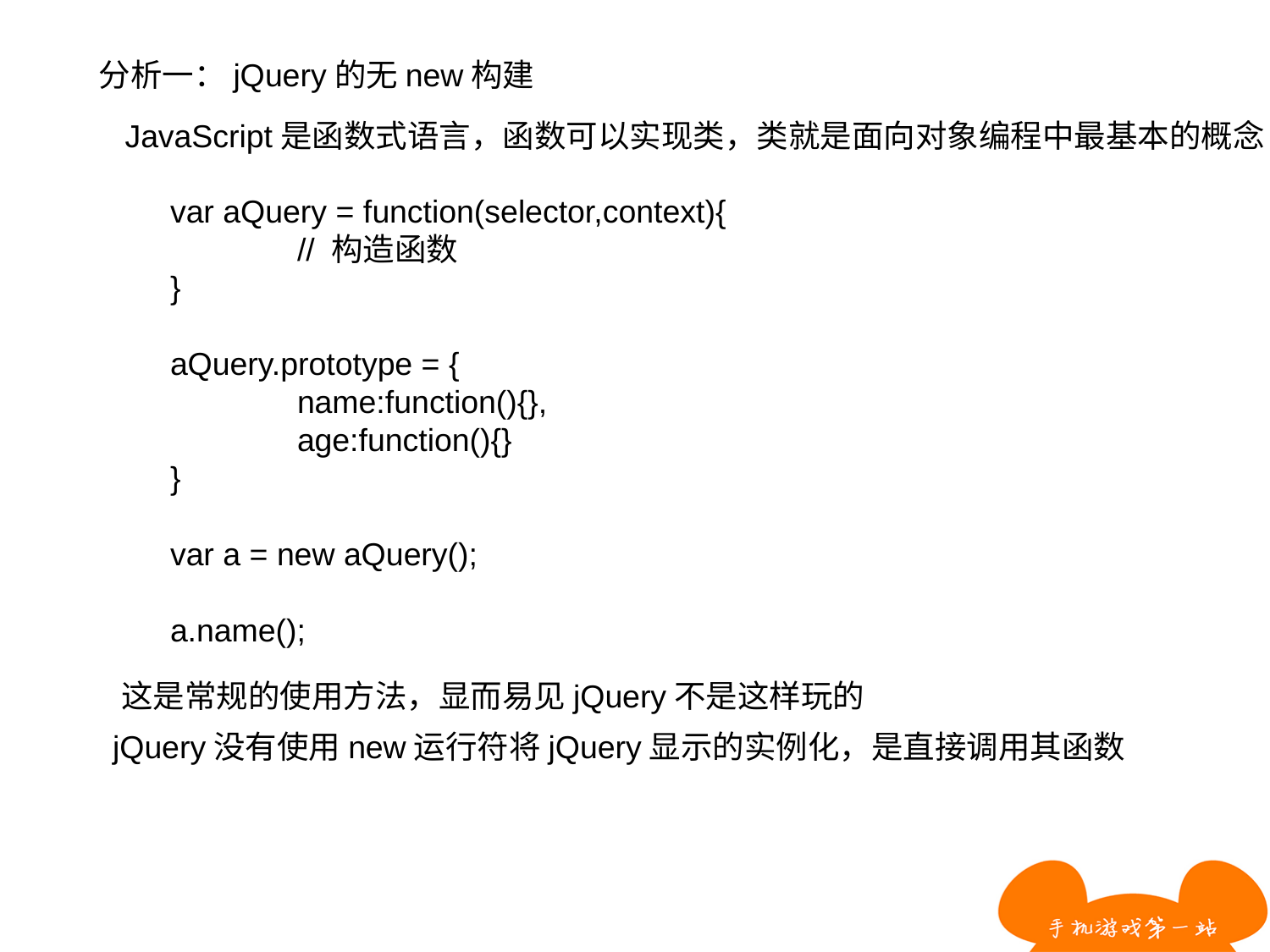

分析一：jQuery的无new构建
JavaScript是函数式语言，函数可以实现类，类就是面向对象编程中最基本的概念
var aQuery = function(selector,context){
	// 构造函数
}

aQuery.prototype = {
	name:function(){},
	age:function(){}
}

var a = new aQuery();

a.name();
这是常规的使用方法，显而易见jQuery不是这样玩的
jQuery没有使用new运行符将jQuery显示的实例化，是直接调用其函数